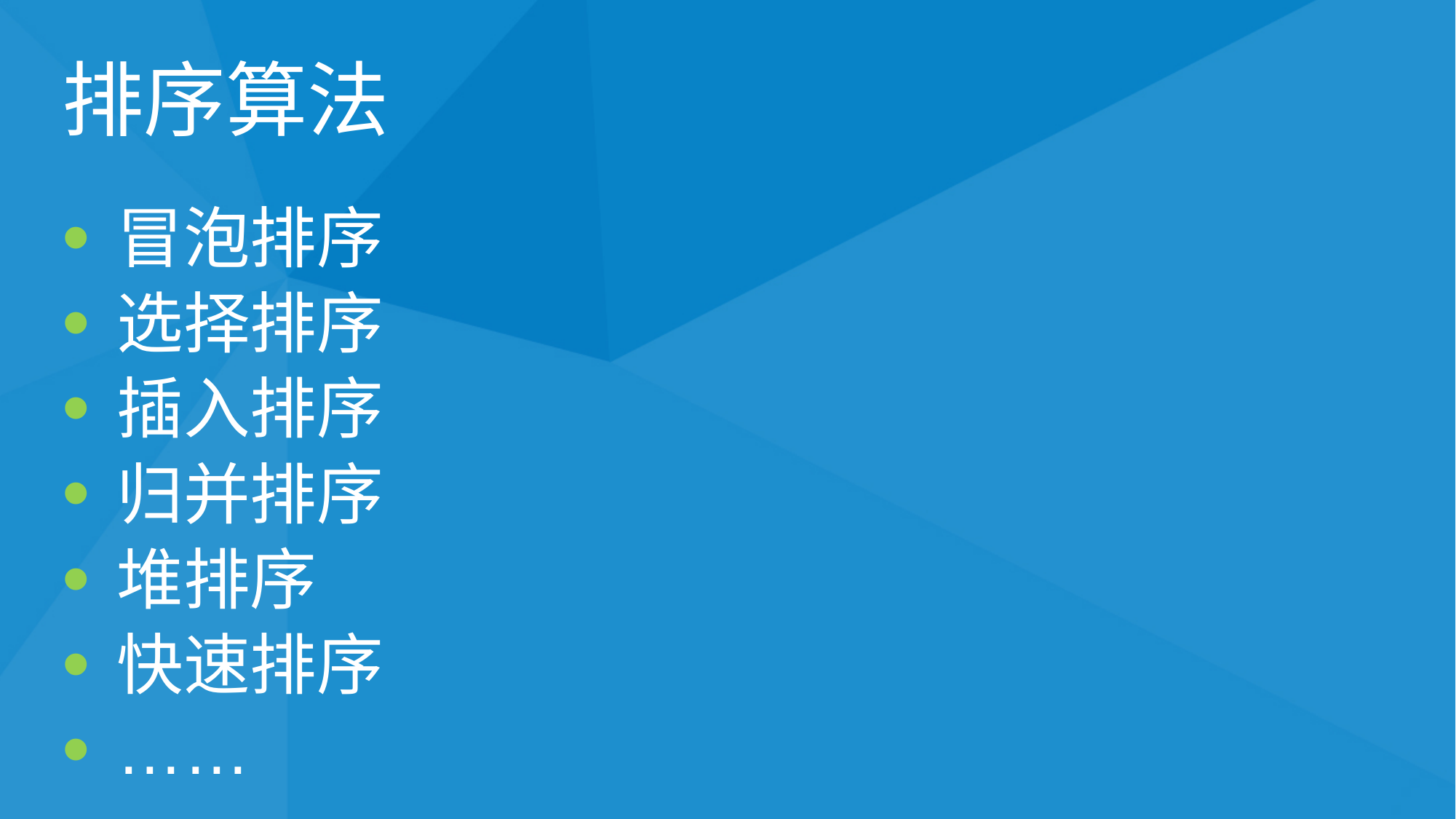

# 排序算法
冒泡排序
选择排序
插入排序
归并排序
堆排序
快速排序
……